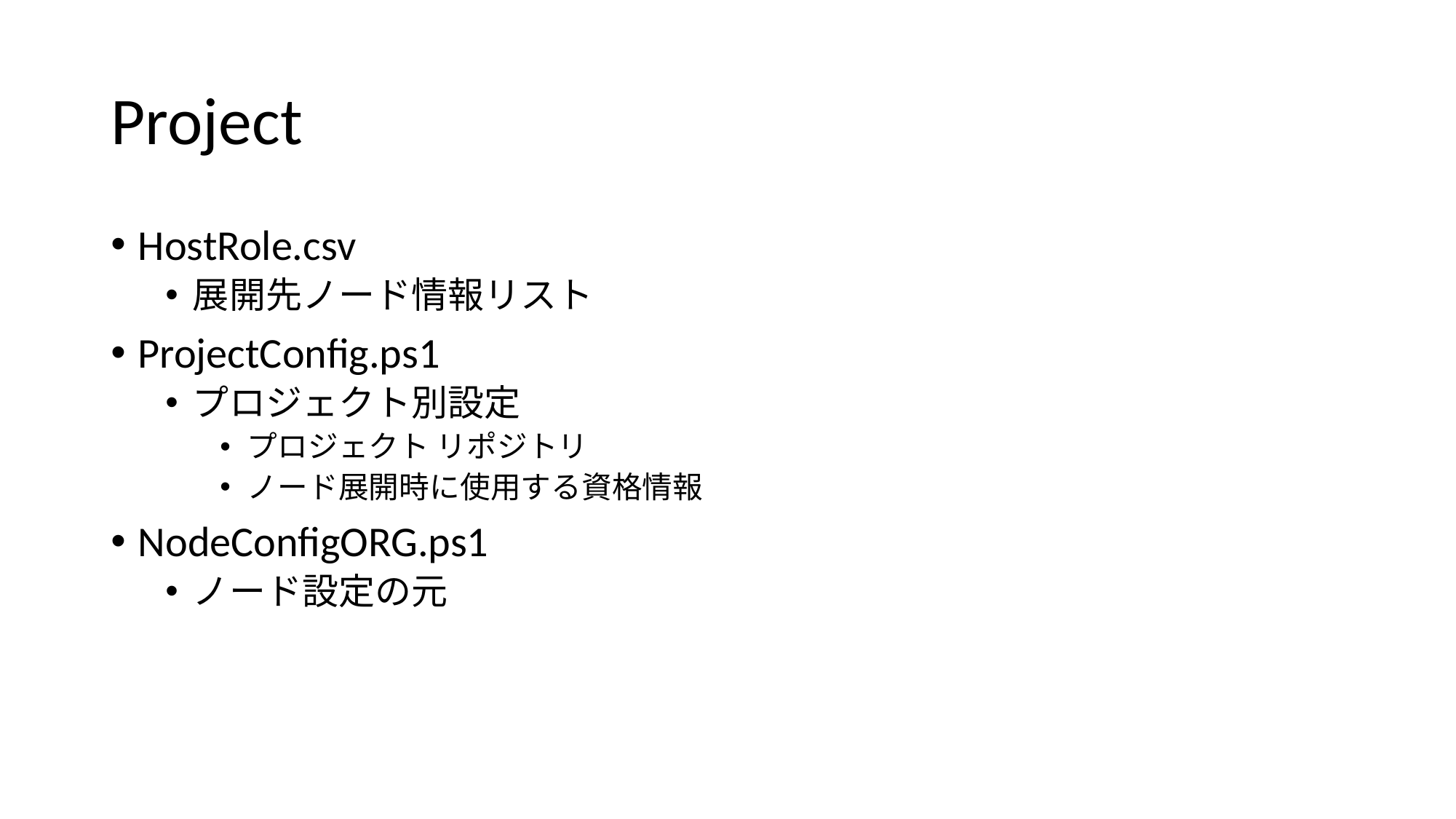

# Project
HostRole.csv
展開先ノード情報リスト
ProjectConfig.ps1
プロジェクト別設定
プロジェクト リポジトリ
ノード展開時に使用する資格情報
NodeConfigORG.ps1
ノード設定の元